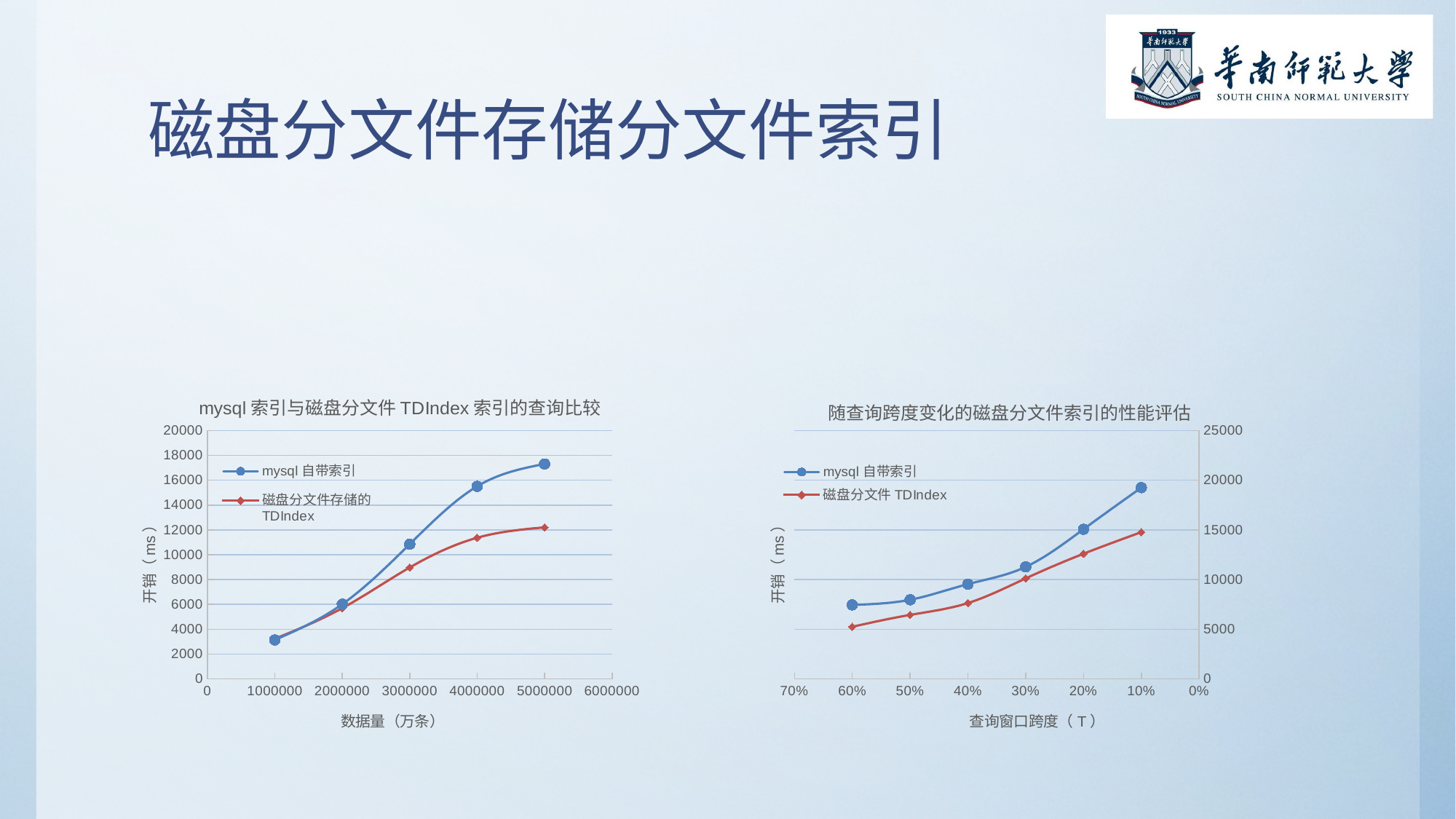

# 磁盘分文件存储分文件索引

### Chart: 随查询跨度变化的磁盘分文件索引的性能评估

| Category | mysql自带索引 | 磁盘分文件TDIndex |
|---|---|---|

### Chart: mysql索引与磁盘分文件TDIndex索引的查询比较

| Category | mysql自带索引 | 磁盘分文件存储的TDIndex |
|---|---|---|